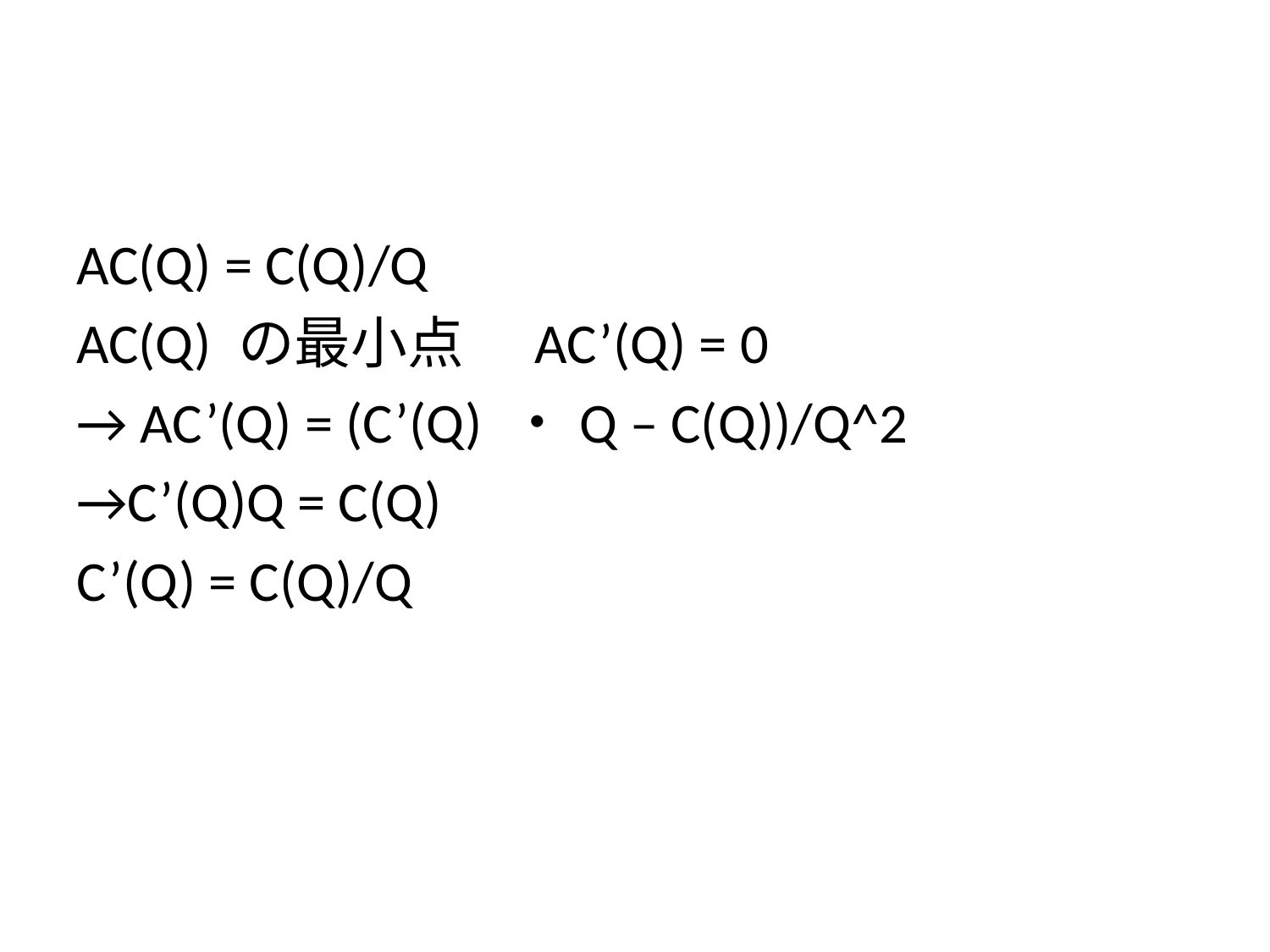

#
AC(Q) = C(Q)/Q
AC(Q) の最小点　AC’(Q) = 0
→ AC’(Q) = (C’(Q) ・Q – C(Q))/Q^2
→C’(Q)Q = C(Q)
C’(Q) = C(Q)/Q